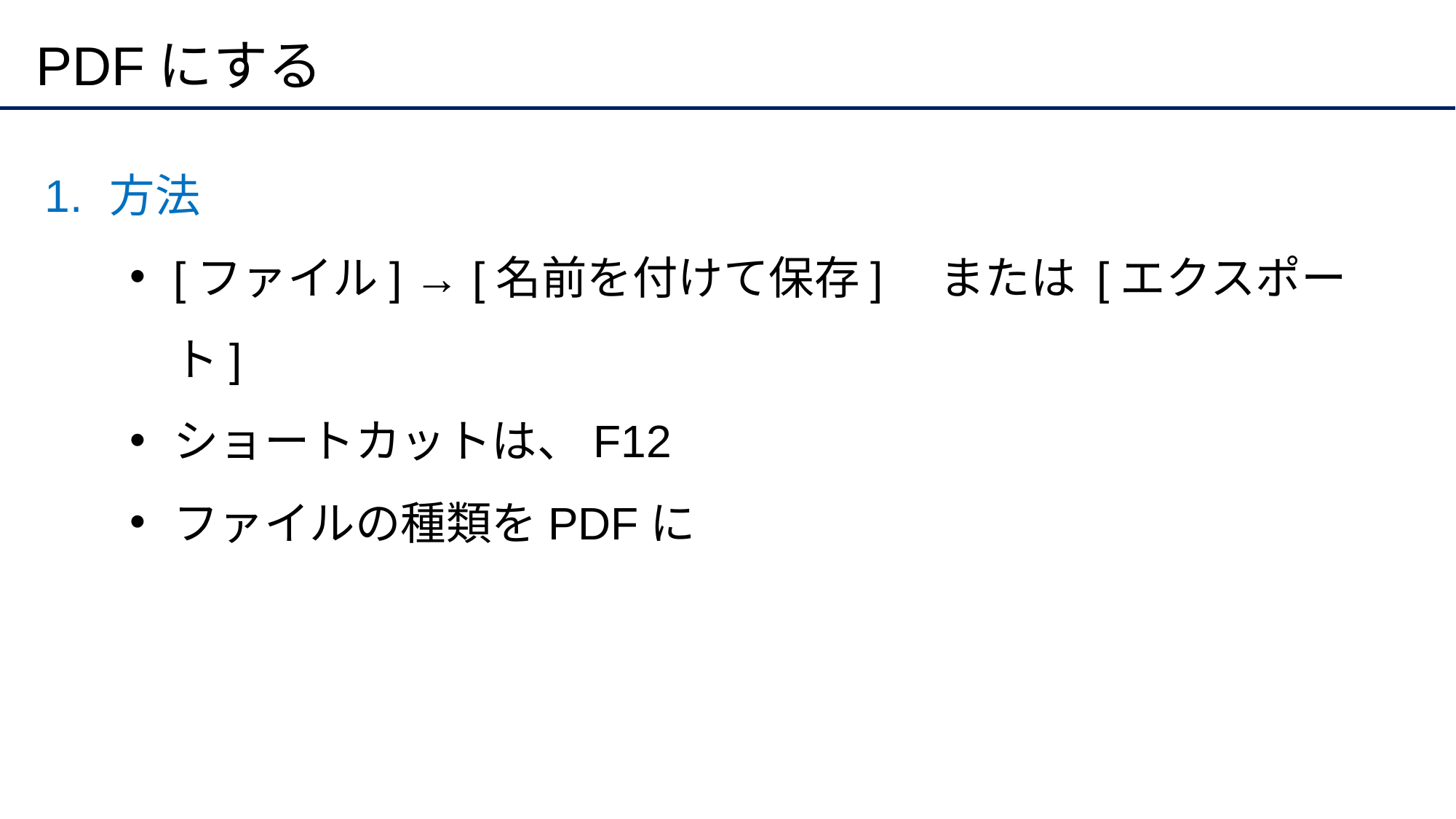

# PDFにする
方法
[ファイル] → [名前を付けて保存]　または [エクスポート]
ショートカットは、F12
ファイルの種類をPDFに